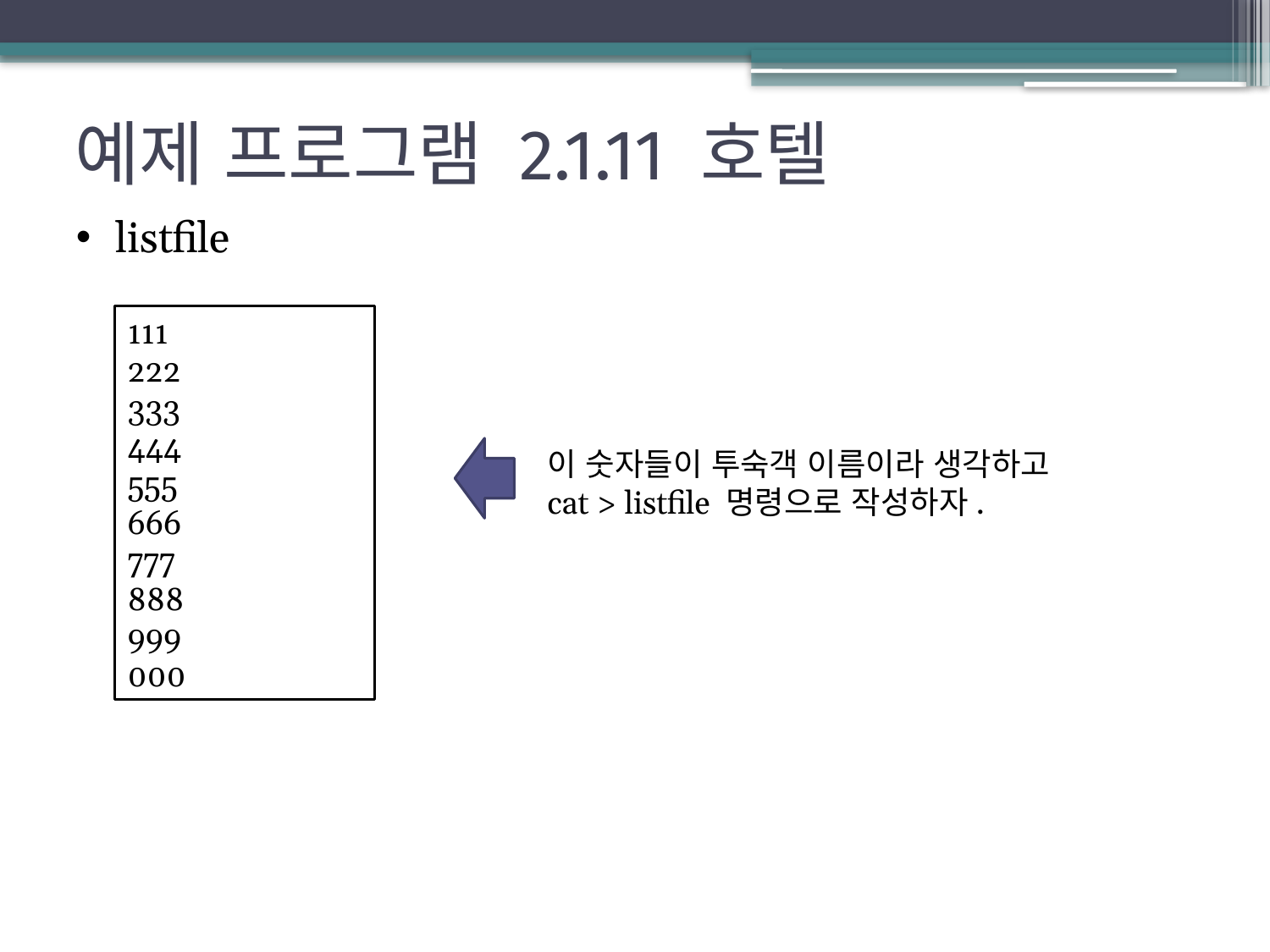

# 예제 프로그램 2.1.11 호텔
listfile
111
222
333
444
555
666
777
888
999
000

이 숫자들이 투숙객 이름이라 생각하고
cat > listfile 명령으로 작성하자.